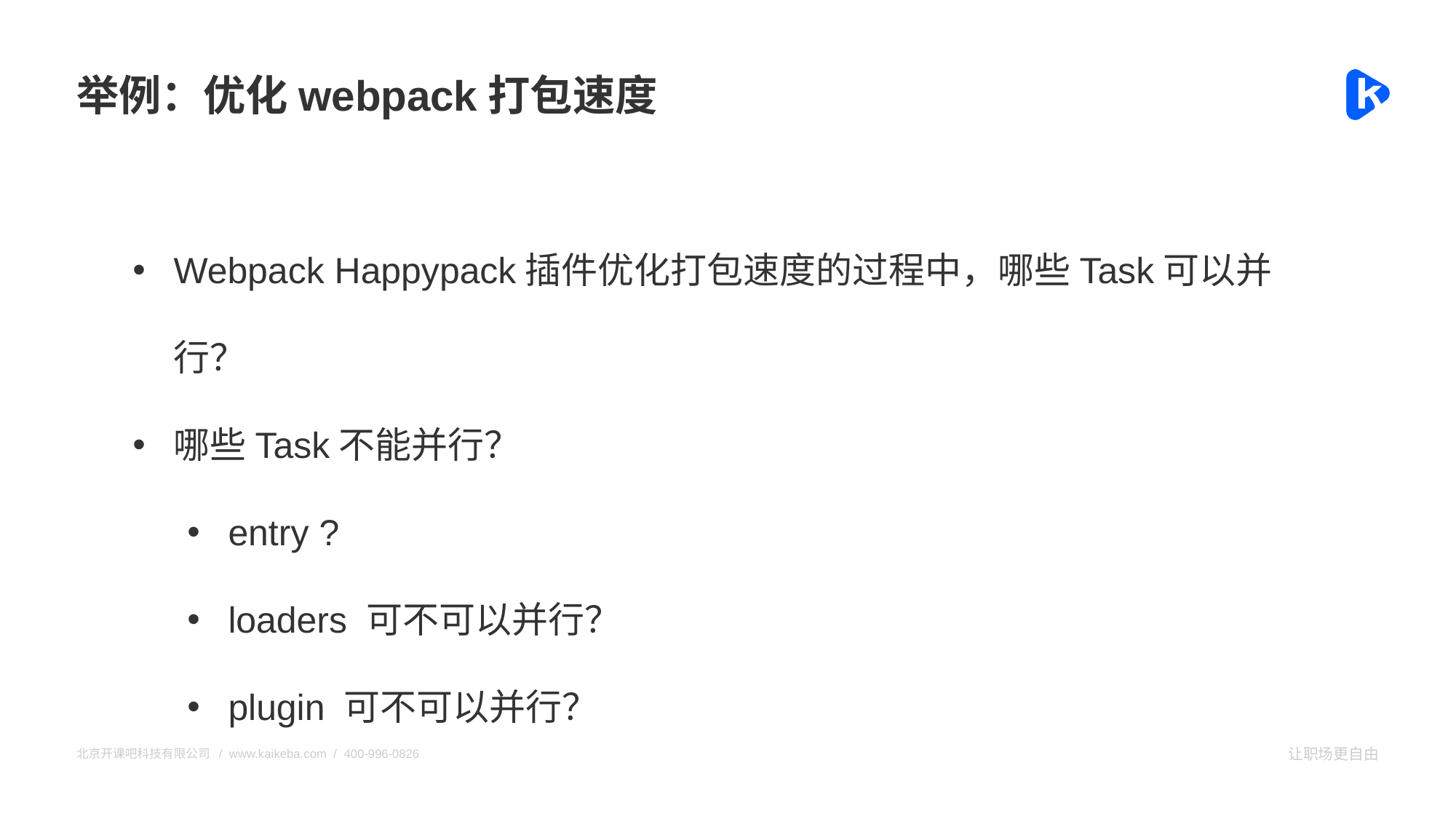

举例：优化webpack打包速度
Webpack Happypack插件优化打包速度的过程中，哪些Task可以并行？
哪些Task不能并行？
entry ?
loaders 可不可以并行？
plugin 可不可以并行？